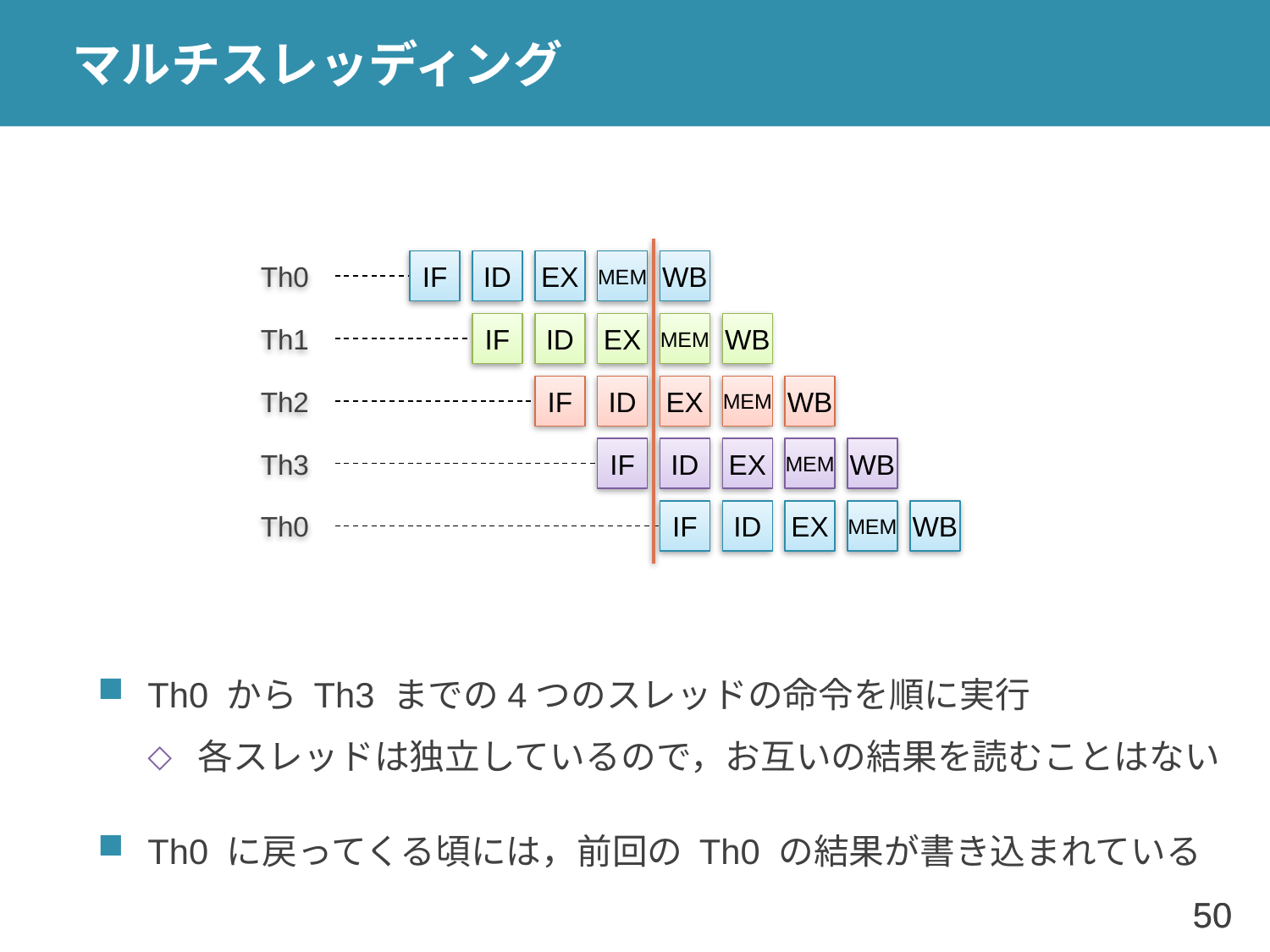

# マルチスレッディング
Th0
IF
ID
EX
MEM
WB
Th1
IF
ID
EX
MEM
WB
Th2
IF
ID
EX
MEM
WB
Th3
IF
ID
EX
MEM
WB
Th0
IF
ID
EX
MEM
WB
Th0 から Th3 までの4つのスレッドの命令を順に実行
各スレッドは独立しているので，お互いの結果を読むことはない
Th0 に戻ってくる頃には，前回の Th0 の結果が書き込まれている